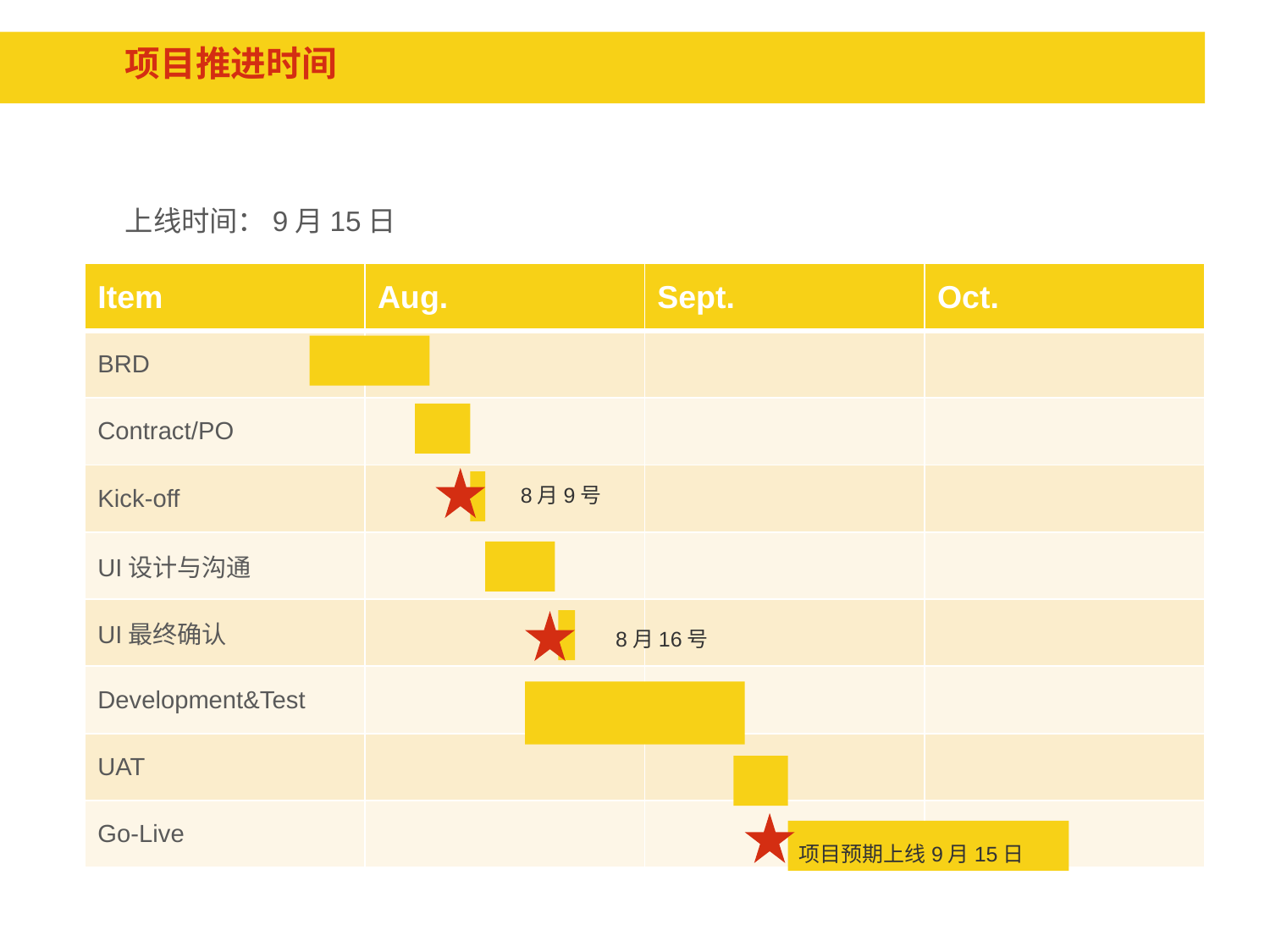

# 项目推进时间
上线时间：9月15日
| Item | Aug. | Sept. | Oct. |
| --- | --- | --- | --- |
| BRD |  |  |  |
| Contract/PO |  |  |  |
| Kick-off |  |  |  |
| UI设计与沟通 |  |  |  |
| UI最终确认 |  |  |  |
| Development&Test |  |  |  |
| UAT |  |  |  |
| Go-Live |  |  |  |

8月9号

8月16号

项目预期上线9月15日